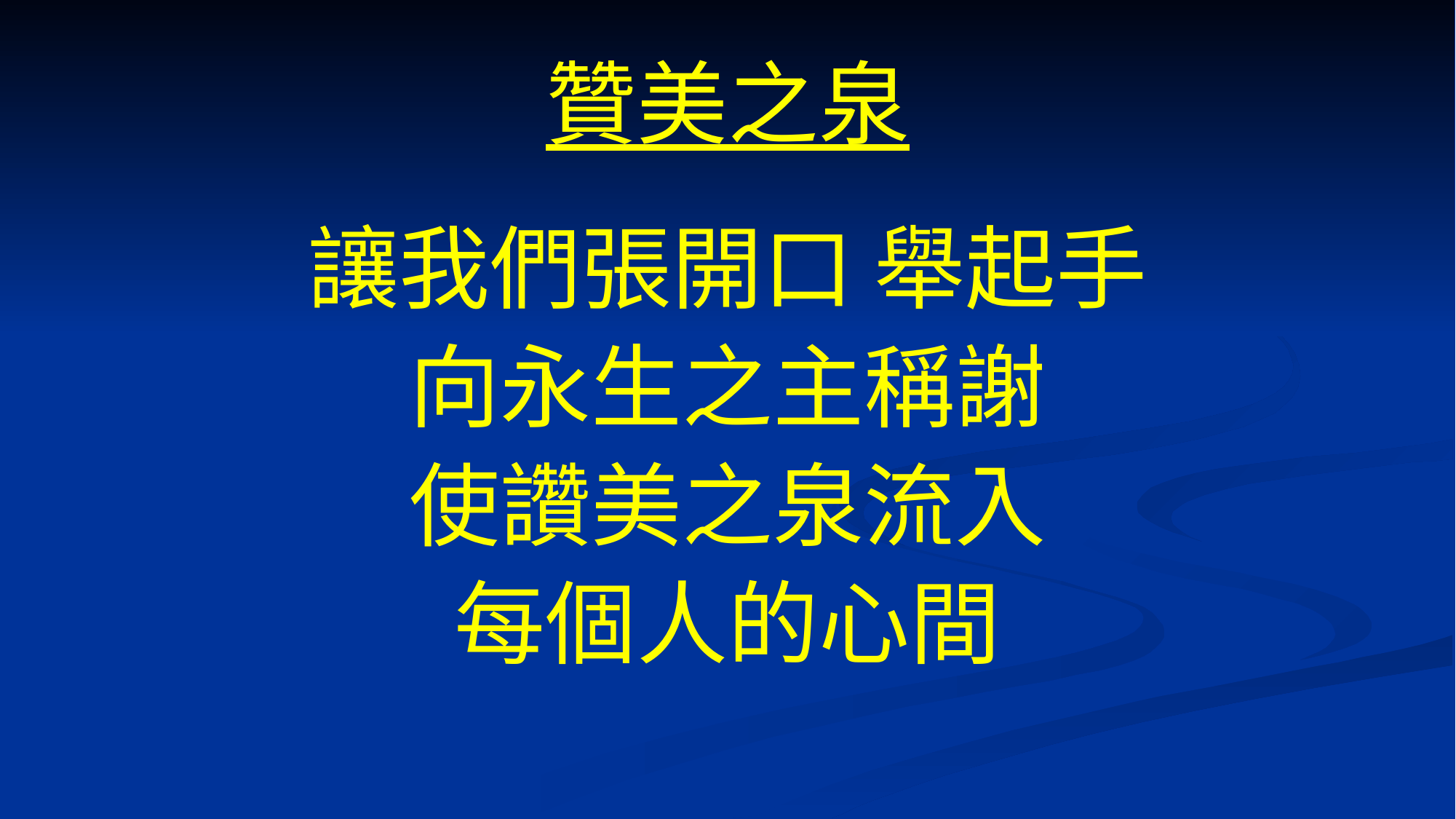

# 贊美之泉
讓我們張開口 舉起手
向永生之主稱謝
使讚美之泉流入
每個人的心間